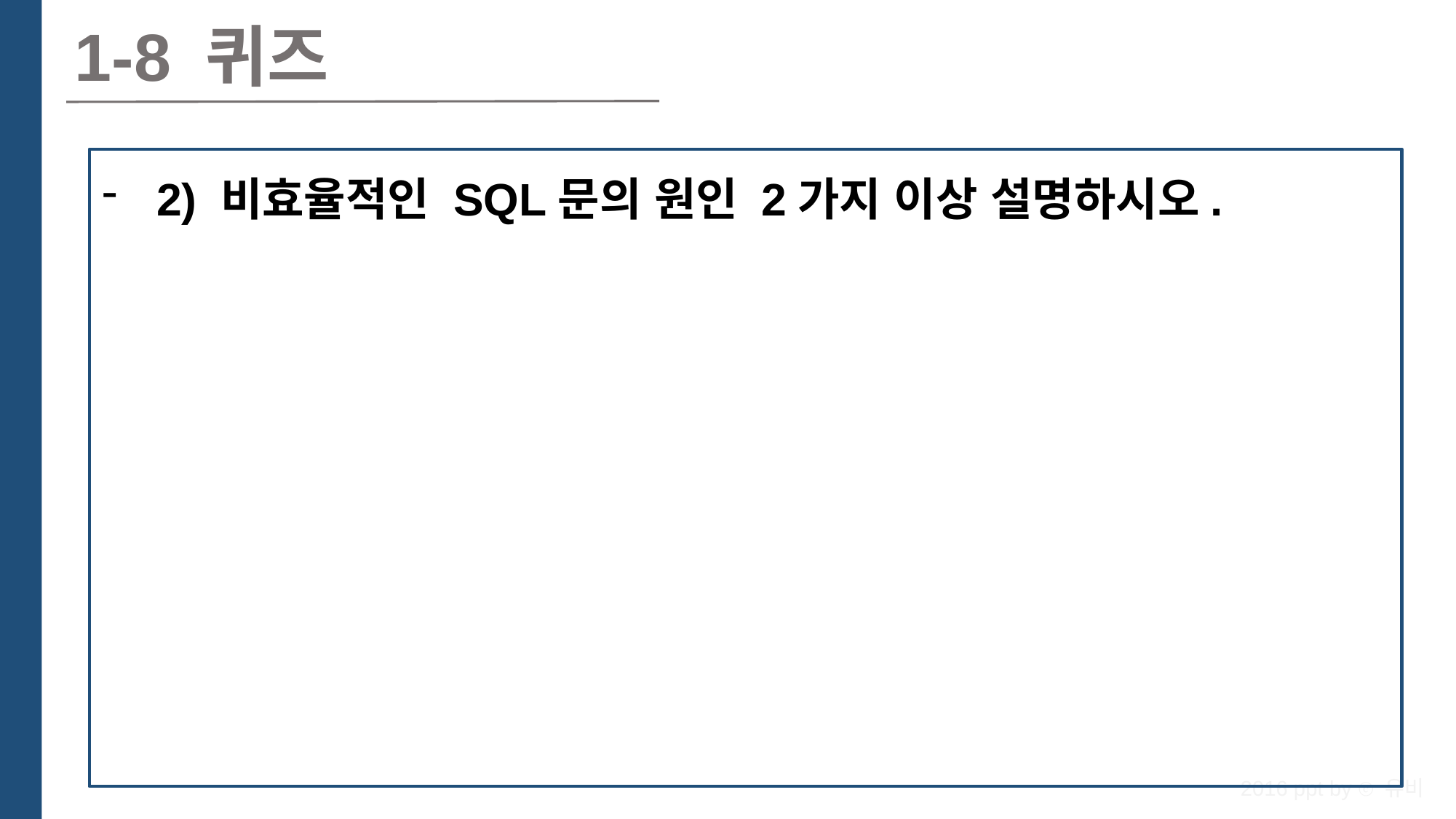

1-8 퀴즈
2) 비효율적인 SQL문의 원인 2가지 이상 설명하시오.
2016 ppt by ⓒ 유비